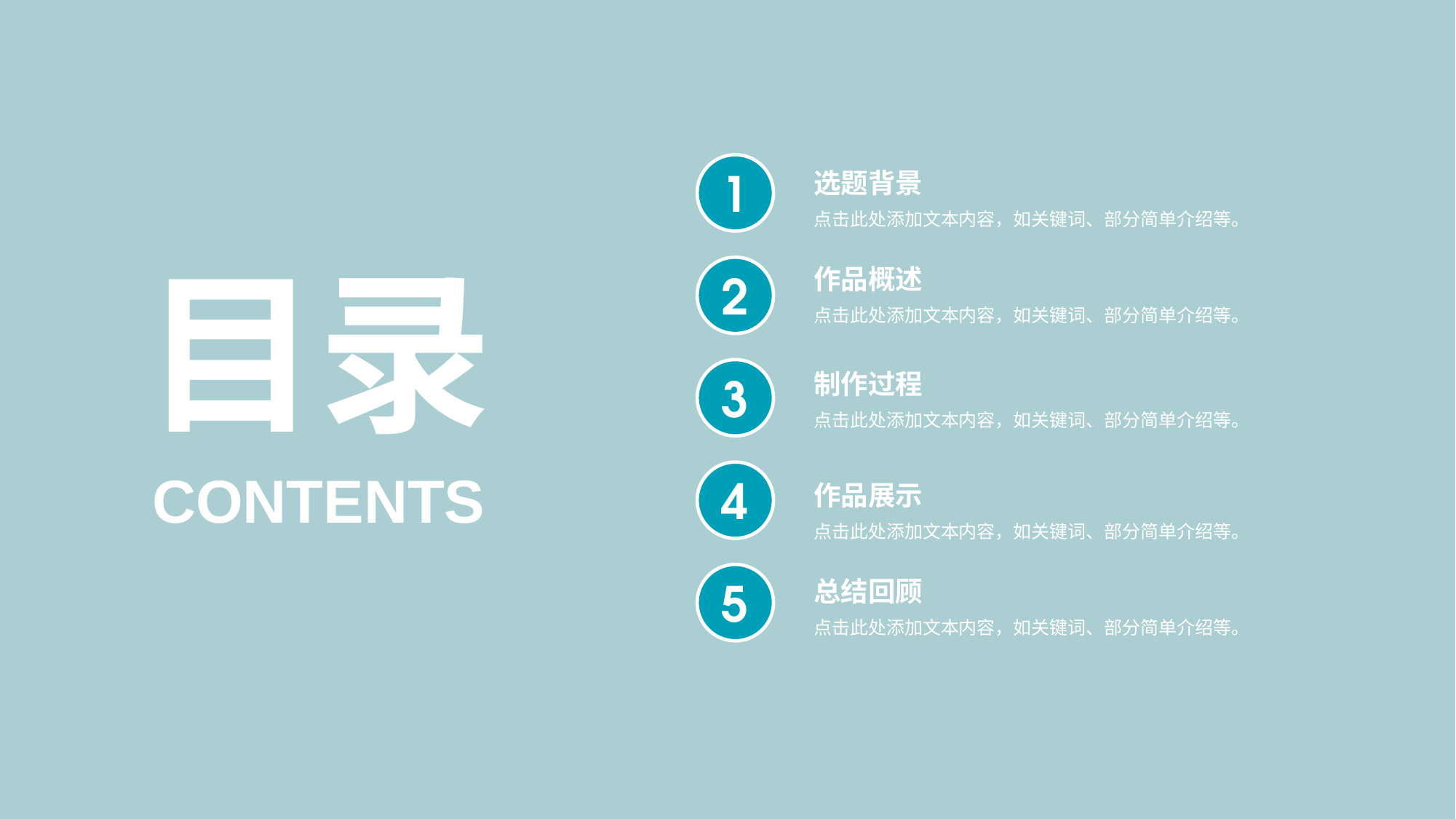

1
选题背景
点击此处添加文本内容，如关键词、部分简单介绍等。
2
目录
作品概述
点击此处添加文本内容，如关键词、部分简单介绍等。
3
制作过程
点击此处添加文本内容，如关键词、部分简单介绍等。
4
CONTENTS
作品展示
点击此处添加文本内容，如关键词、部分简单介绍等。
5
总结回顾
点击此处添加文本内容，如关键词、部分简单介绍等。